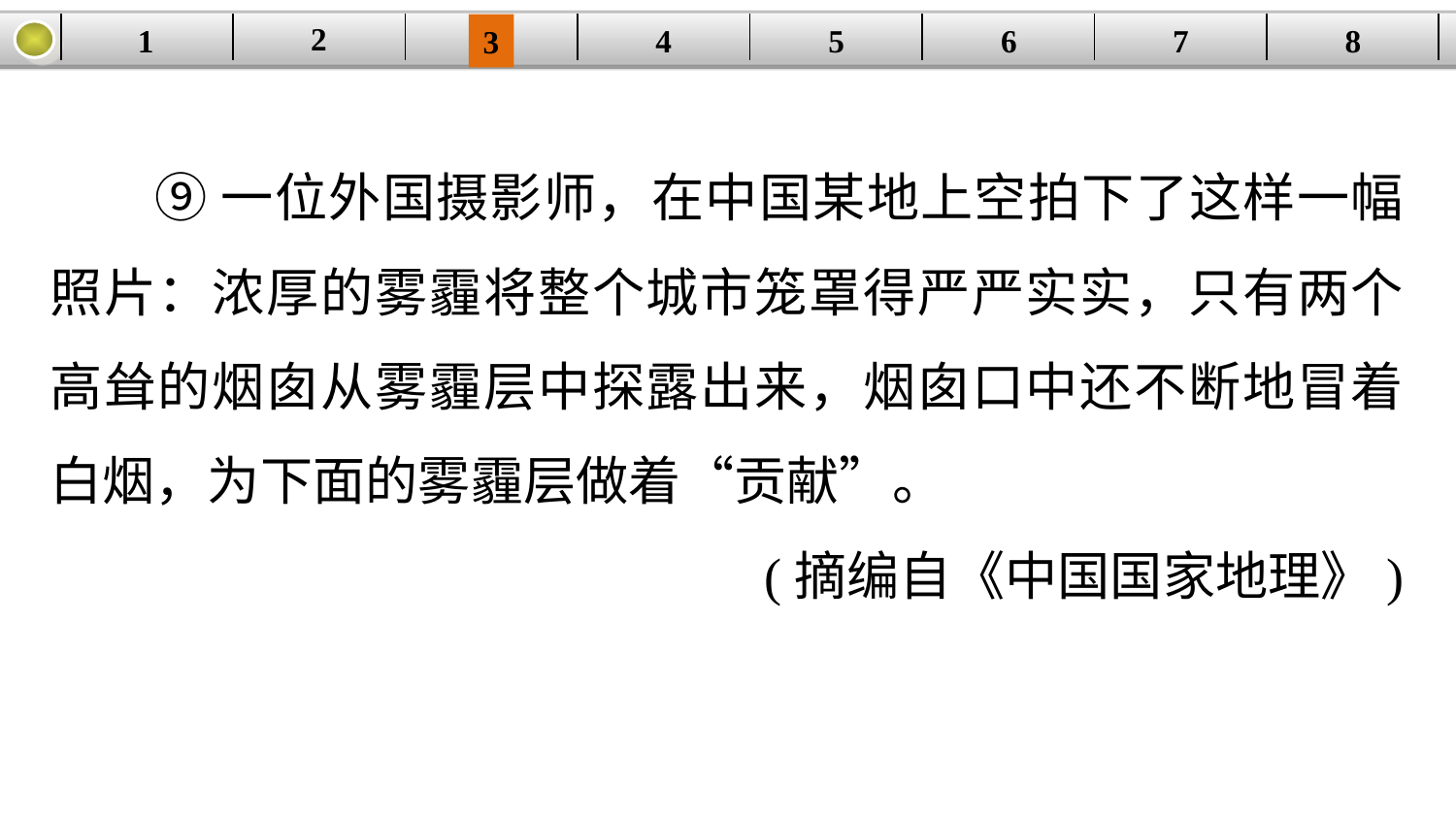

2
1
8
7
6
|  |  |  |  |  |  |  |  |
| --- | --- | --- | --- | --- | --- | --- | --- |
5
4
3

⑨一位外国摄影师，在中国某地上空拍下了这样一幅照片：浓厚的雾霾将整个城市笼罩得严严实实，只有两个高耸的烟囱从雾霾层中探露出来，烟囱口中还不断地冒着白烟，为下面的雾霾层做着“贡献”。
(摘编自《中国国家地理》)